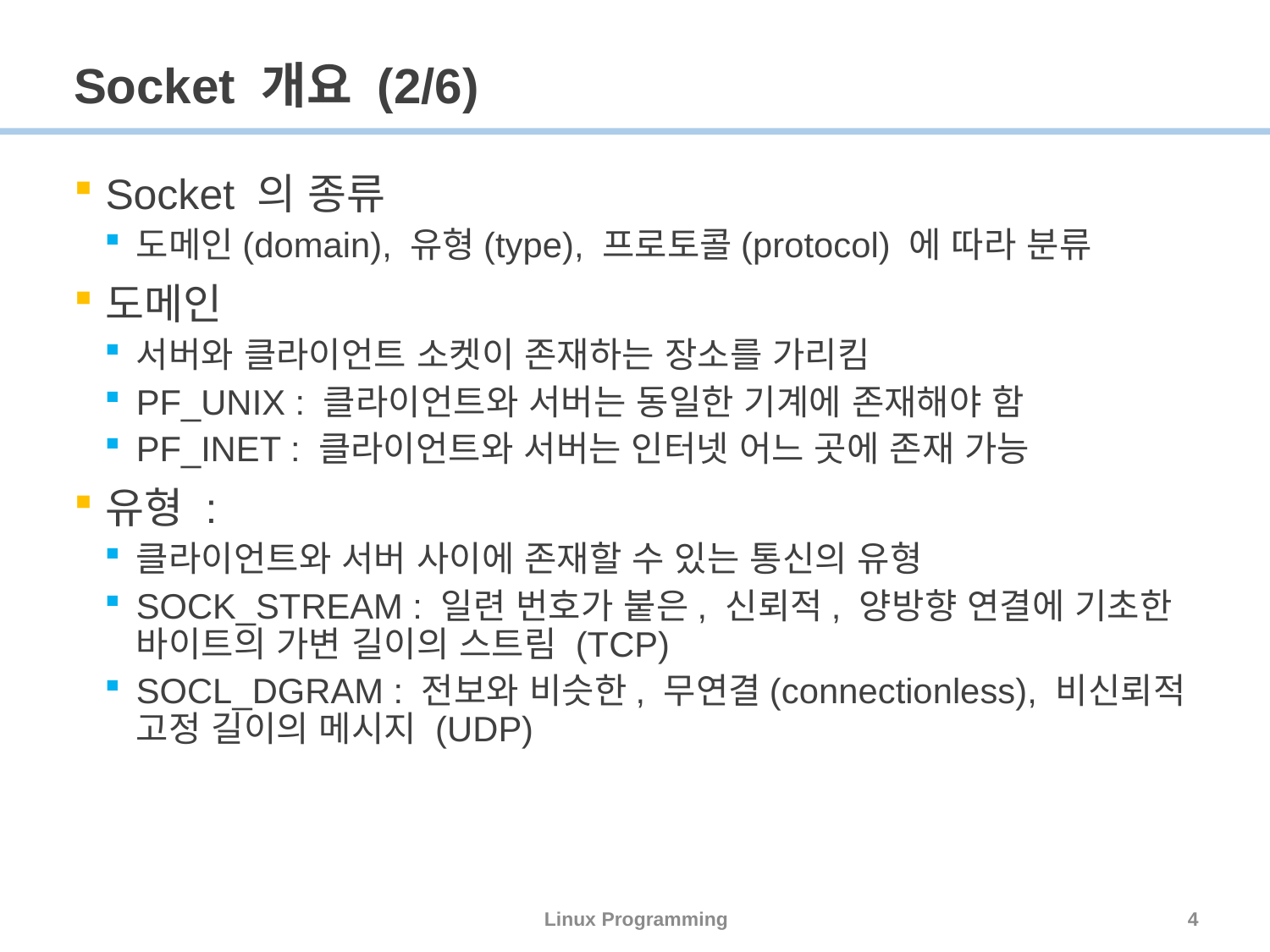

# Socket 개요 (2/6)
Socket 의 종류
도메인(domain), 유형(type), 프로토콜(protocol) 에 따라 분류
도메인
서버와 클라이언트 소켓이 존재하는 장소를 가리킴
PF_UNIX : 클라이언트와 서버는 동일한 기계에 존재해야 함
PF_INET : 클라이언트와 서버는 인터넷 어느 곳에 존재 가능
유형 :
클라이언트와 서버 사이에 존재할 수 있는 통신의 유형
SOCK_STREAM : 일련 번호가 붙은, 신뢰적, 양방향 연결에 기초한 바이트의 가변 길이의 스트림 (TCP)
SOCL_DGRAM : 전보와 비슷한, 무연결(connectionless), 비신뢰적 고정 길이의 메시지 (UDP)
Linux Programming
4